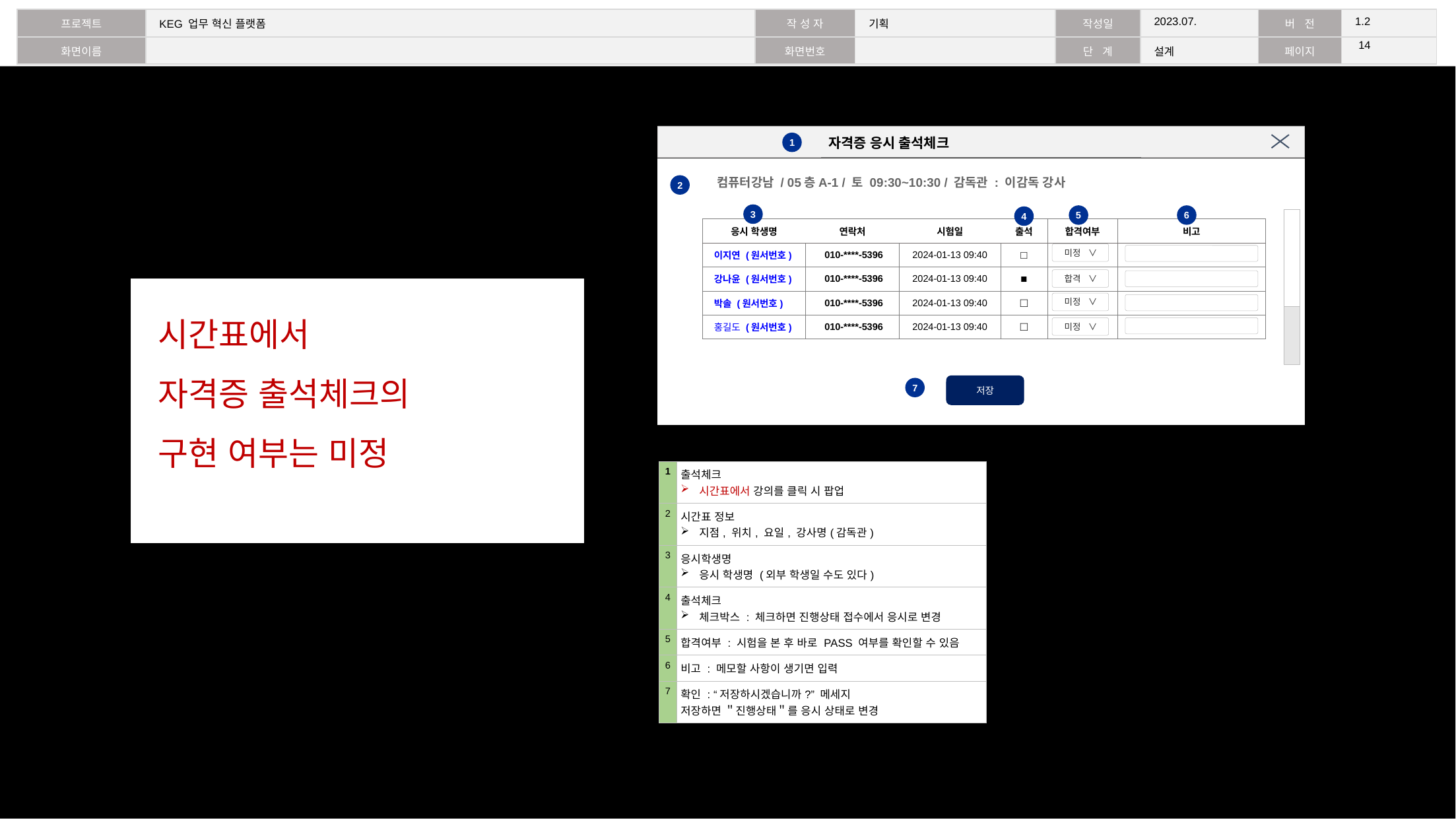

14

자격증 응시 출석체크
1

컴퓨터강남 / 05층A-1 / 토 09:30~10:30 / 감독관 : 이감독 강사
2
3
5
6
4
| 응시 학생명 | 연락처 | 시험일 | 출석 | 합격여부 | 비고 |
| --- | --- | --- | --- | --- | --- |
| 이지연 (원서번호) | 010-\*\*\*\*-5396 | 2024-01-13 09:40 | □ |  |  |
| 강나윤 (원서번호) | 010-\*\*\*\*-5396 | 2024-01-13 09:40 | ■ |  |  |
| 박솔 (원서번호) | 010-\*\*\*\*-5396 | 2024-01-13 09:40 | □ |  |  |
| 홍길도 (원서번호) | 010-\*\*\*\*-5396 | 2024-01-13 09:40 | □ |  |  |
미정   ∨

합격   ∨

시간표에서
자격증 출석체크의
구현 여부는 미정

미정   ∨

미정   ∨

저장
7
| 1 | 출석체크 시간표에서 강의를 클릭 시 팝업 |
| --- | --- |
| 2 | 시간표 정보 지점, 위치, 요일, 강사명(감독관) |
| 3 | 응시학생명 응시 학생명 (외부 학생일 수도 있다) |
| 4 | 출석체크 체크박스 : 체크하면 진행상태 접수에서 응시로 변경 |
| 5 | 합격여부 : 시험을 본 후 바로 PASS 여부를 확인할 수 있음 |
| 6 | 비고 : 메모할 사항이 생기면 입력 |
| 7 | 확인 : “저장하시겠습니까?” 메세지 저장하면 ＂진행상태＂를 응시 상태로 변경 |